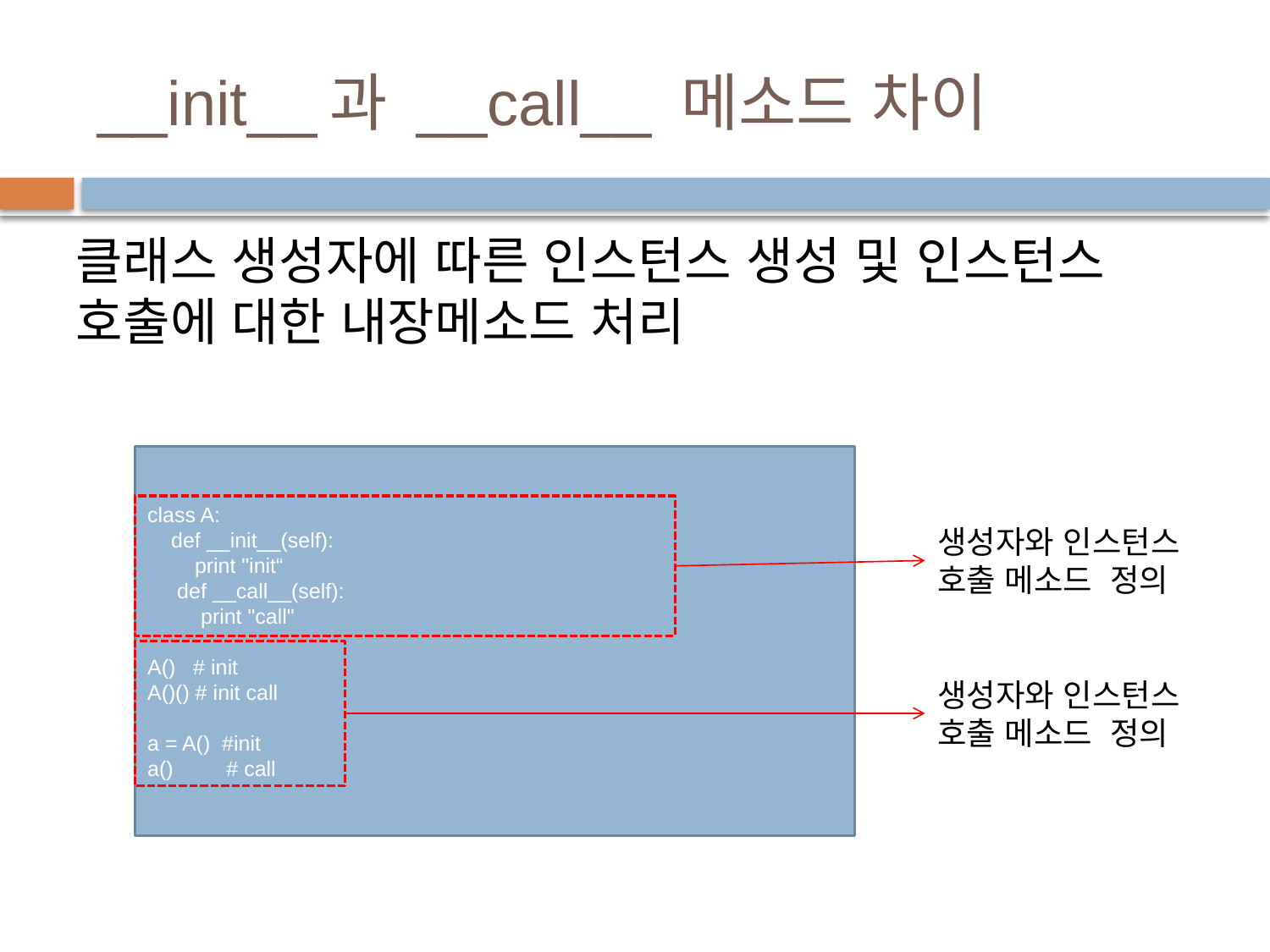

# __init__과 __call__ 메소드 차이
클래스 생성자에 따른 인스턴스 생성 및 인스턴스 호출에 대한 내장메소드 처리
class A:
    def __init__(self):
        print "init“
     def __call__(self):
         print "call"

A()   # init
A()() # init call

a = A()  #init
a()         # call

생성자와 인스턴스 호출 메소드  정의

생성자와 인스턴스 호출 메소드  정의